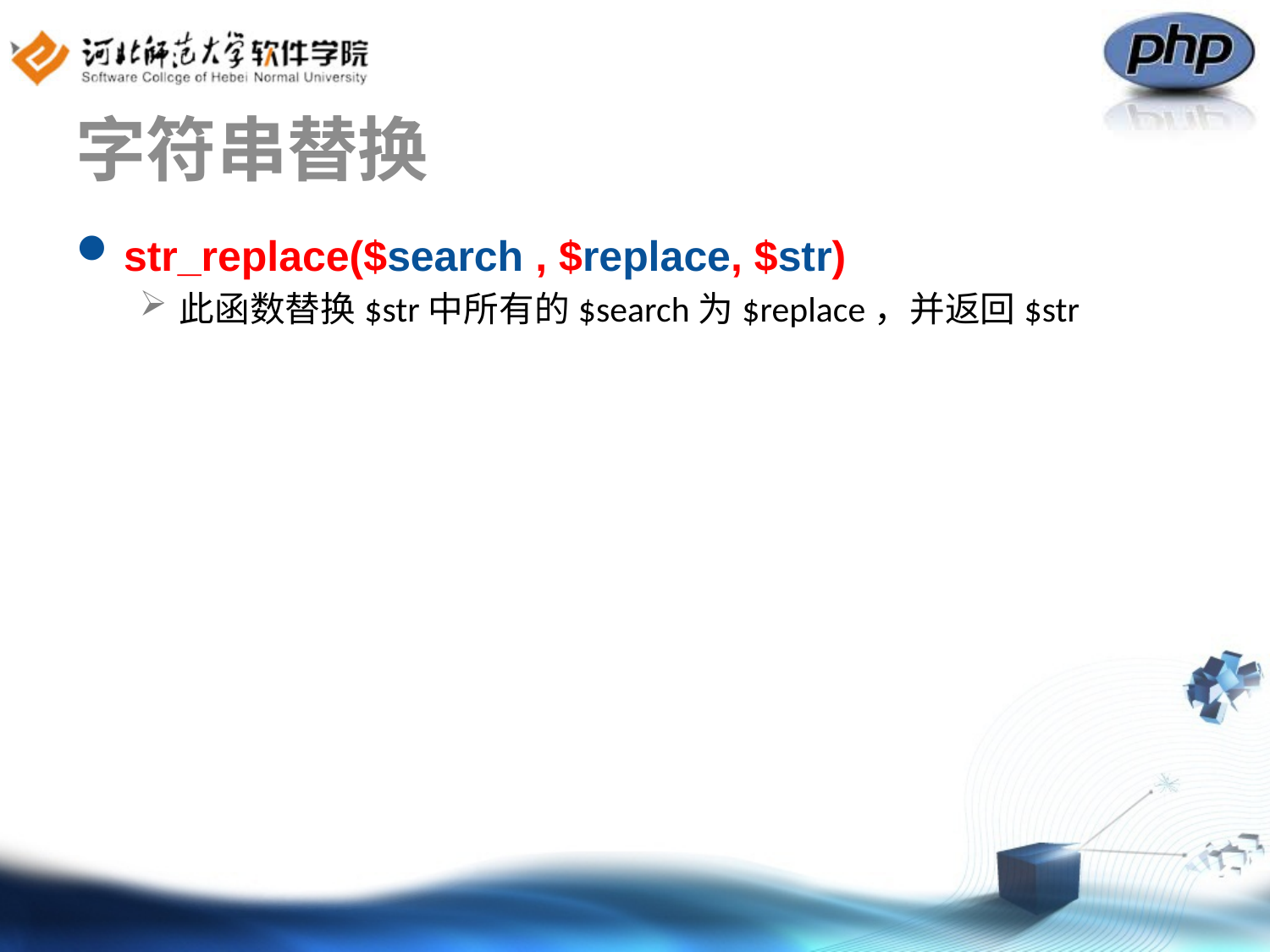

# 字符串替换
str_replace($search , $replace, $str)
此函数替换$str中所有的$search为$replace，并返回$str